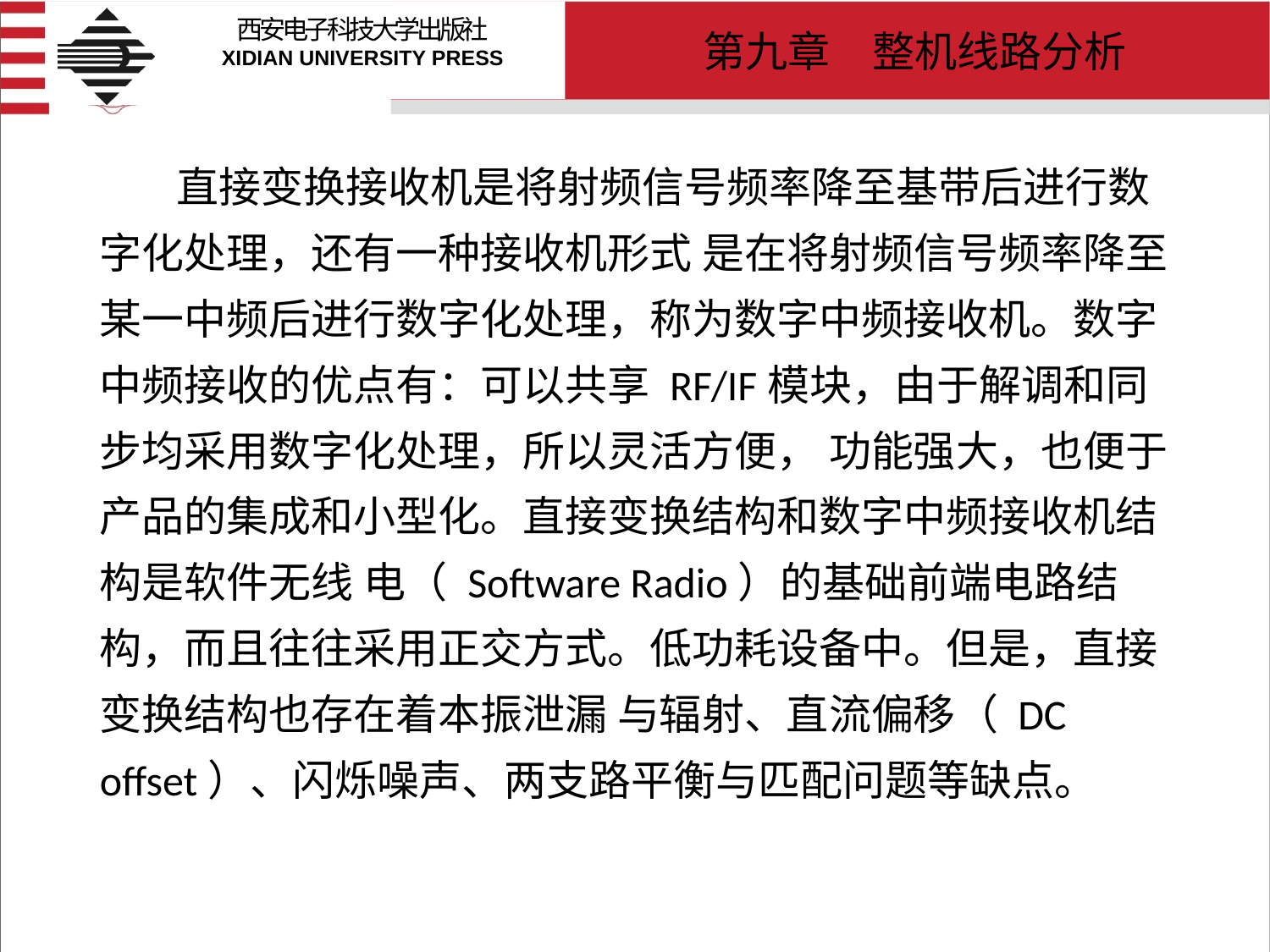

# 直接变换接收机是将射频信号频率降至基带后进行数字化处理，还有一种接收机形式 是在将射频信号频率降至某一中频后进行数字化处理，称为数字中频接收机。数字中频接收的优点有：可以共享 RF/IF模块，由于解调和同步均采用数字化处理，所以灵活方便， 功能强大，也便于产品的集成和小型化。直接变换结构和数字中频接收机结构是软件无线 电（ Software Radio）的基础前端电路结构，而且往往采用正交方式。低功耗设备中。但是，直接变换结构也存在着本振泄漏 与辐射、直流偏移（ DC offset）、闪烁噪声、两支路平衡与匹配问题等缺点。